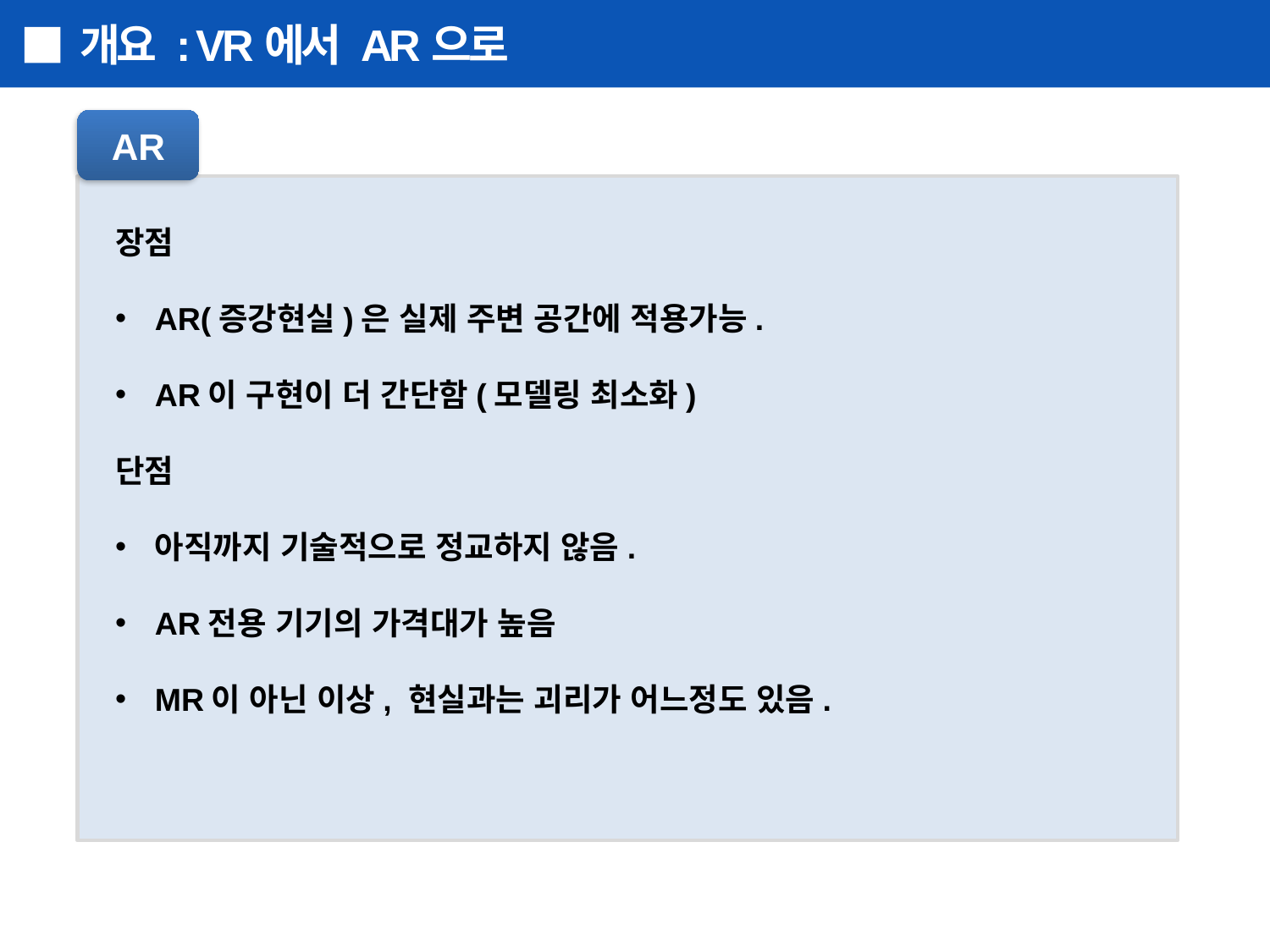

개요 : VR에서 AR으로
AR

장점

AR(증강현실)은 실제 주변 공간에 적용가능.

AR이 구현이 더 간단함(모델링 최소화)

단점

아직까지 기술적으로 정교하지 않음.

AR전용 기기의 가격대가 높음

MR이 아닌 이상, 현실과는 괴리가 어느정도 있음.